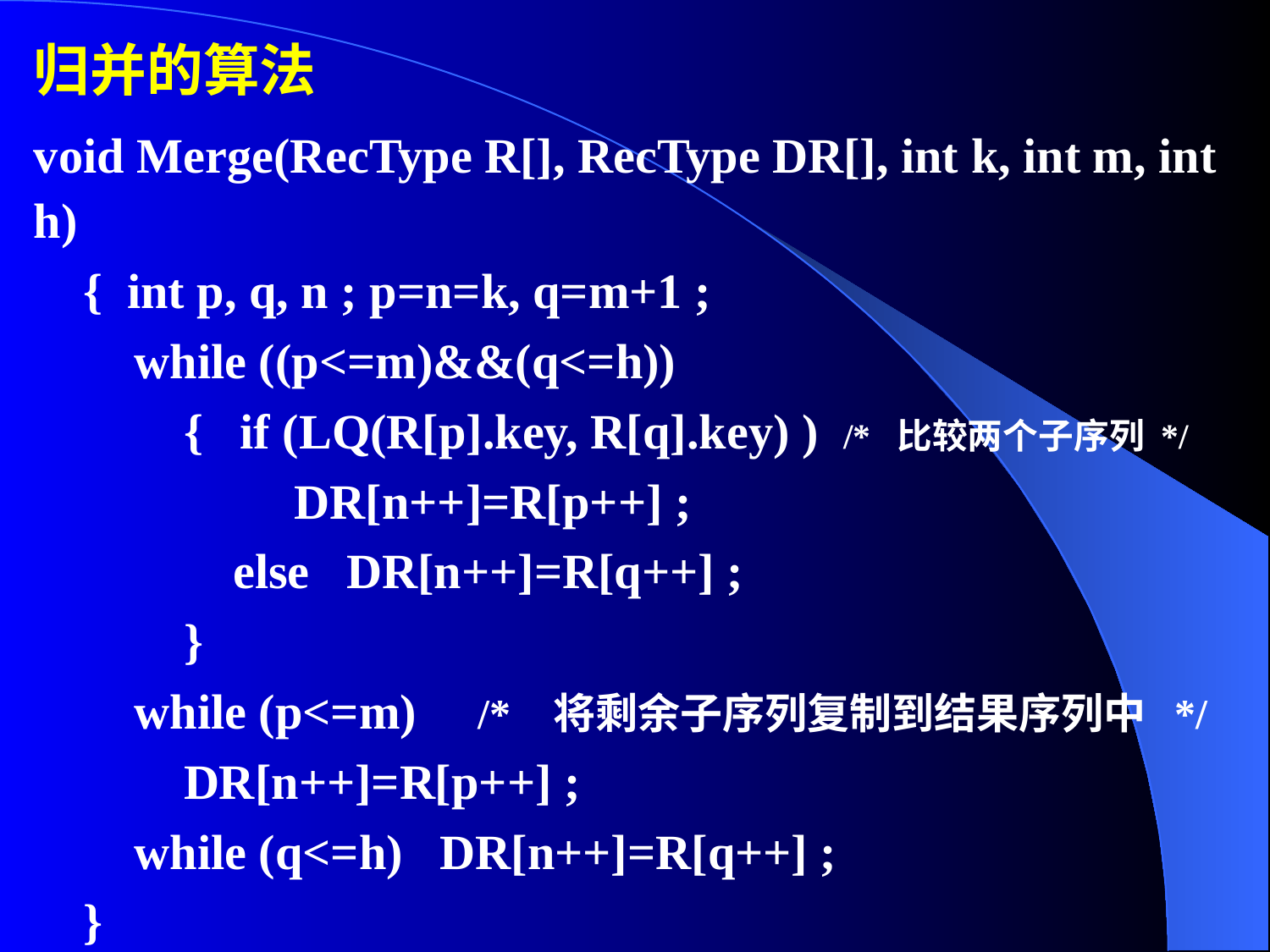

归并的算法
void Merge(RecType R[], RecType DR[], int k, int m, int h)
{  int p, q, n ; p=n=k, q=m+1 ;
while ((p<=m)&&(q<=h))
{   if (LQ(R[p].key, R[q].key) )  /*  比较两个子序列 */
     DR[n++]=R[p++] ;
else   DR[n++]=R[q++] ;
}
while (p<=m)     /*   将剩余子序列复制到结果序列中  */
DR[n++]=R[p++] ;
while (q<=h)   DR[n++]=R[q++] ;
}